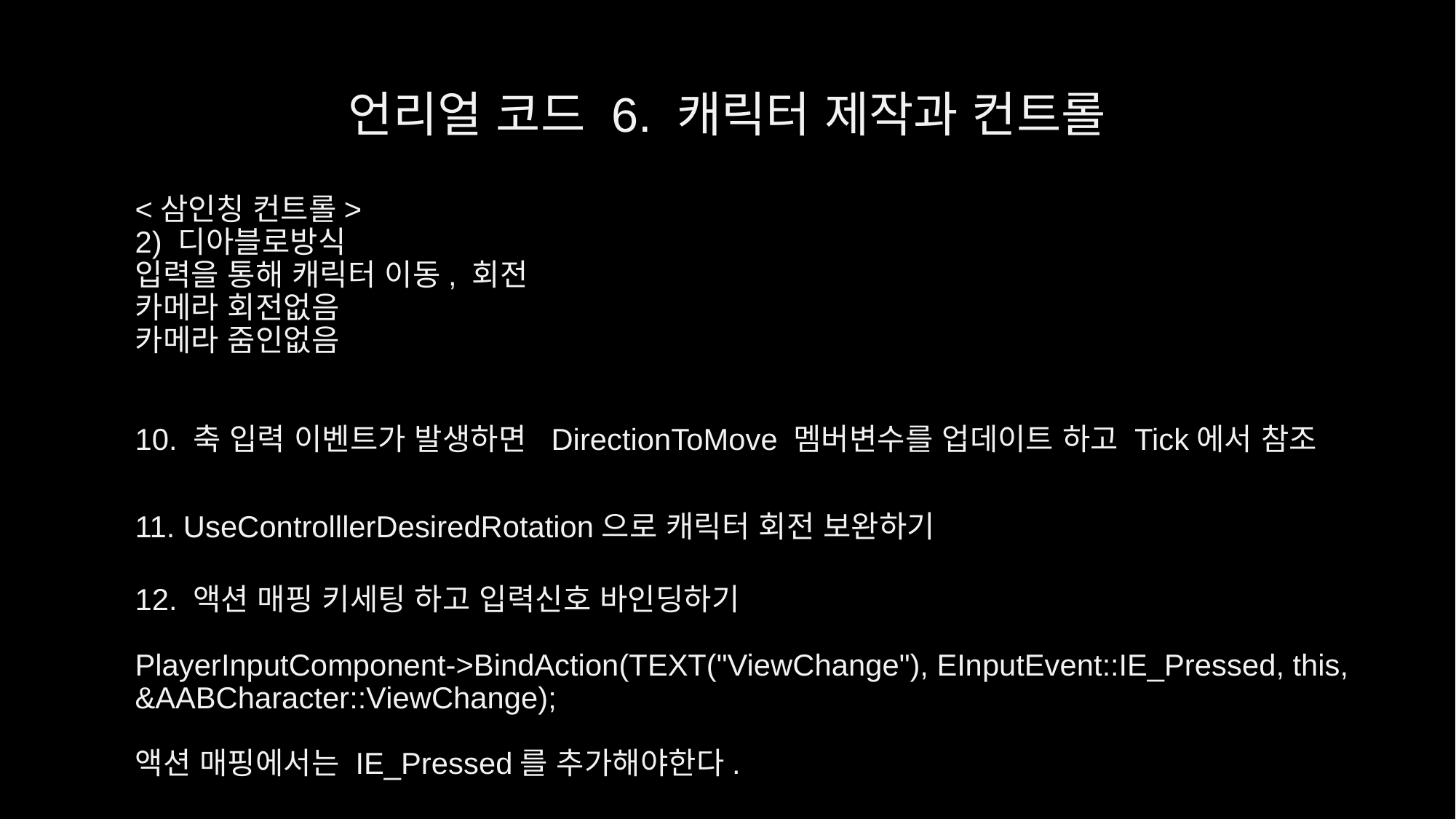

# 언리얼 코드 6. 캐릭터 제작과 컨트롤
<삼인칭 컨트롤>
2) 디아블로방식
입력을 통해 캐릭터 이동, 회전
카메라 회전없음
카메라 줌인없음
10. 축 입력 이벤트가 발생하면  DirectionToMove 멤버변수를 업데이트 하고 Tick에서 참조
11. UseControlllerDesiredRotation으로 캐릭터 회전 보완하기
12. 액션 매핑 키세팅 하고 입력신호 바인딩하기
PlayerInputComponent->BindAction(TEXT("ViewChange"), EInputEvent::IE_Pressed, this, &AABCharacter::ViewChange);

액션 매핑에서는 IE_Pressed를 추가해야한다.